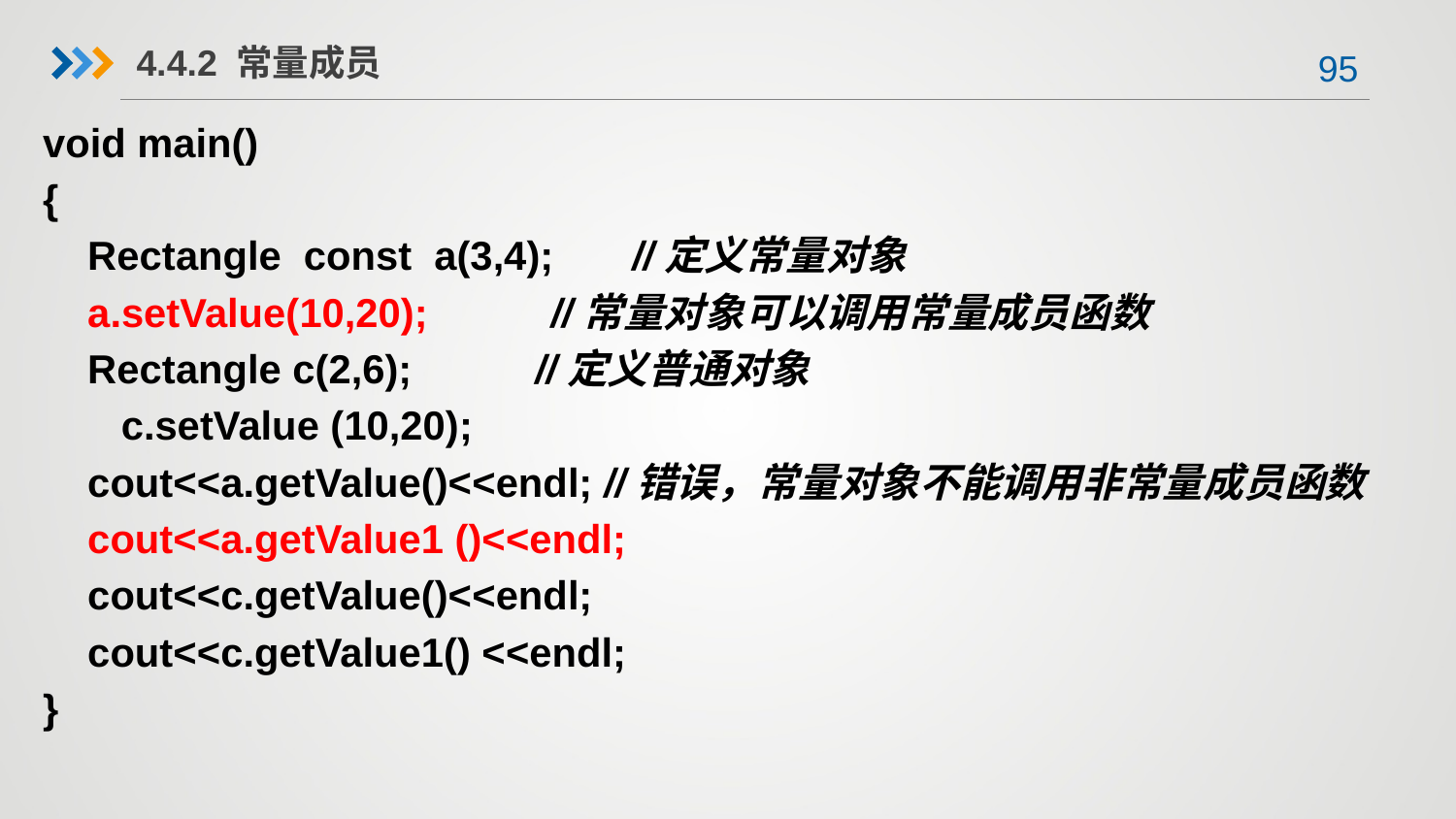

4.4.2 常量成员
void main()
{
    Rectangle  const  a(3,4);       //定义常量对象
    a.setValue(10,20);           //常量对象可以调用常量成员函数
    Rectangle c(2,6);           //定义普通对象
       c.setValue (10,20);
    cout<<a.getValue()<<endl; //错误，常量对象不能调用非常量成员函数
    cout<<a.getValue1 ()<<endl;
    cout<<c.getValue()<<endl;
    cout<<c.getValue1() <<endl;
}